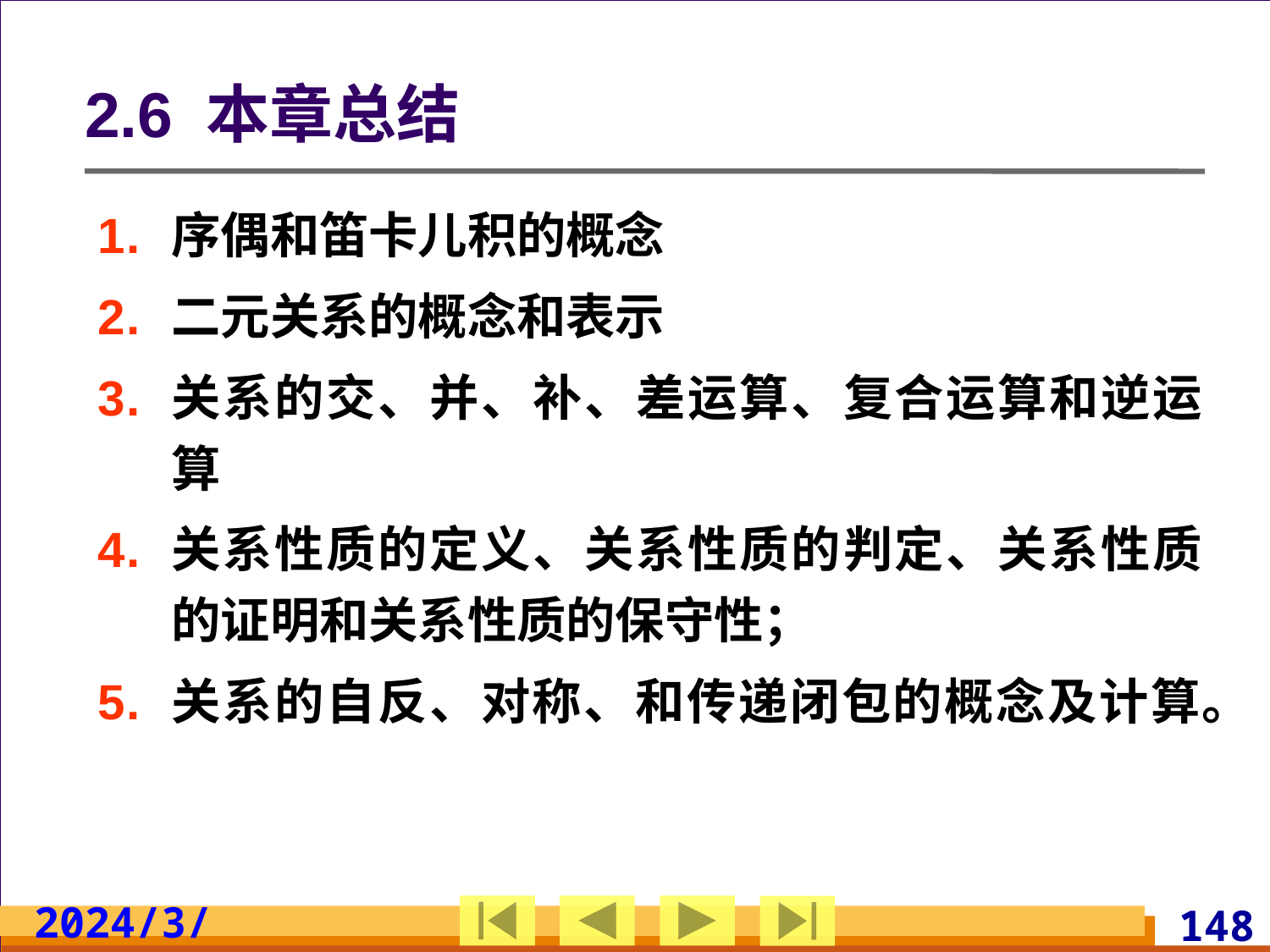

# 2.6 本章总结
序偶和笛卡儿积的概念
二元关系的概念和表示
关系的交、并、补、差运算、复合运算和逆运算
关系性质的定义、关系性质的判定、关系性质的证明和关系性质的保守性；
关系的自反、对称、和传递闭包的概念及计算。
2024/3/10